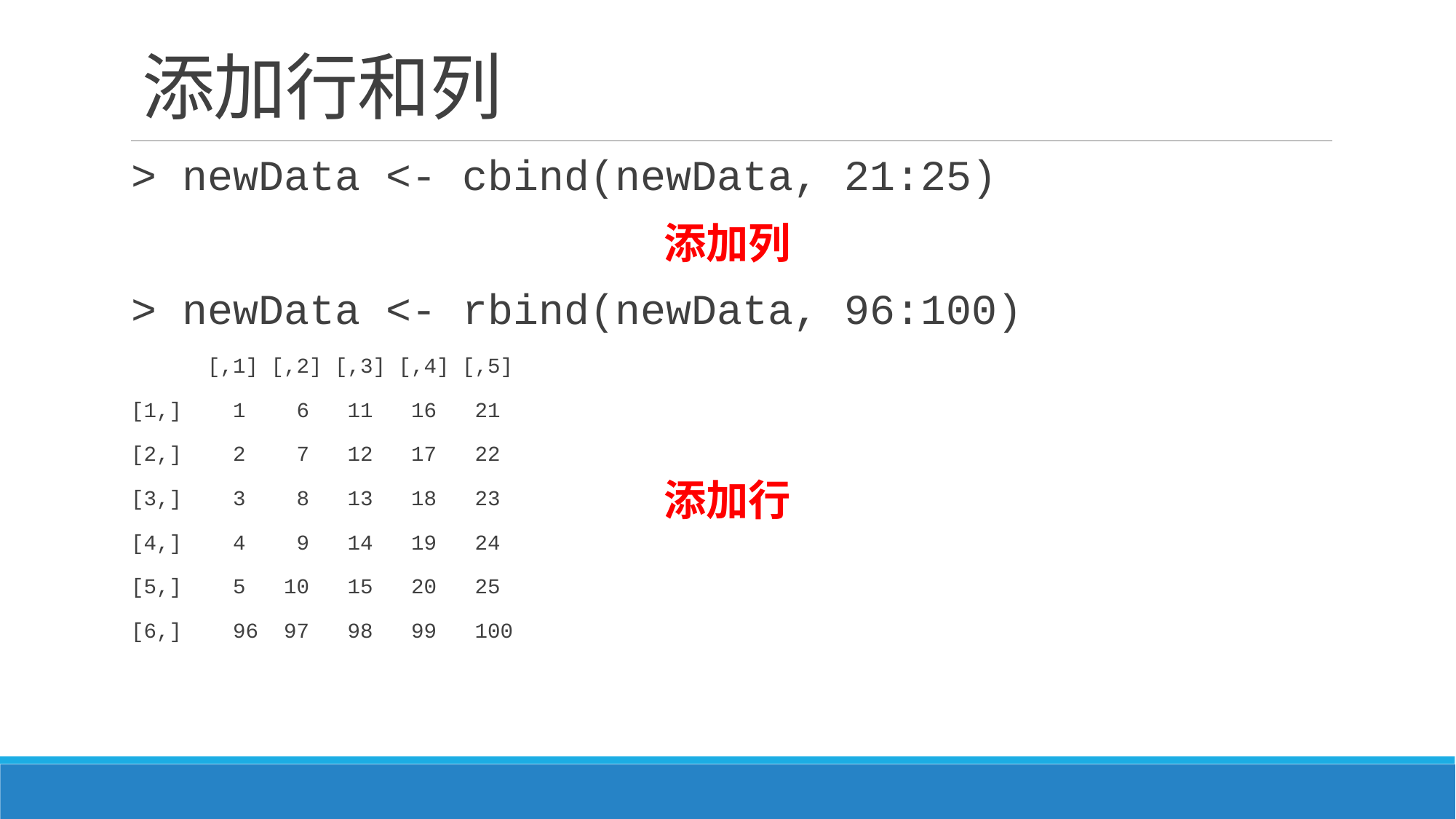

# 添加行和列
> newData <- cbind(newData, 21:25)

> newData <- rbind(newData, 96:100)
      [,1] [,2] [,3] [,4] [,5]
[1,]    1    6   11   16   21
[2,]    2    7   12   17   22
[3,]    3    8   13   18   23
[4,]    4    9   14   19   24
[5,]    5   10   15   20   25
[6,]    96  97   98   99   100
添加列
添加行